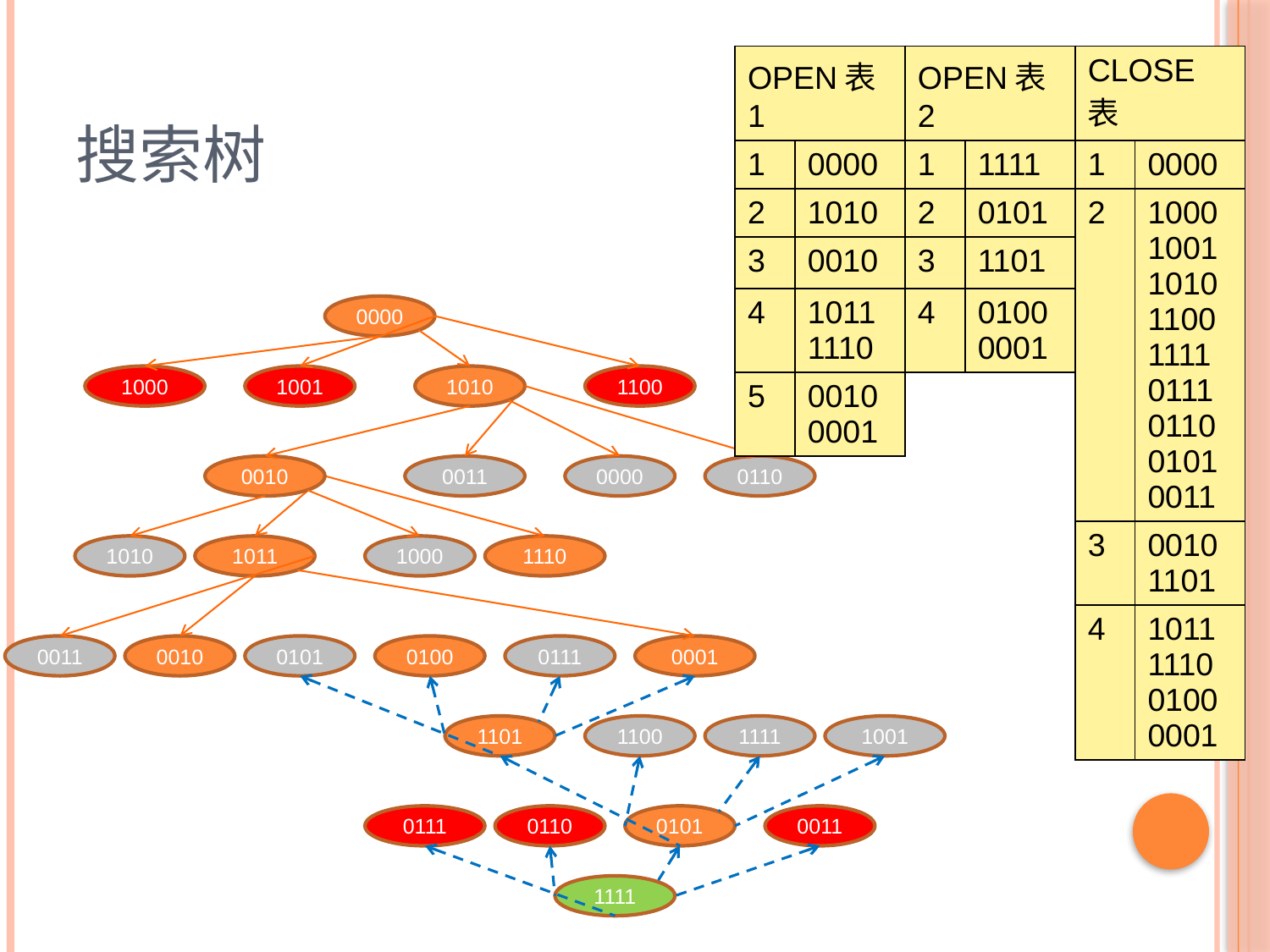

# 搜索树
| OPEN表1 |  |
| --- | --- |
| 1 | 0000 |
| 2 | 1010 |
| 3 | 0010 |
| 4 | 1011 1110 |
| 5 | 0010 0001 |
| OPEN表2 |  |
| --- | --- |
| 1 | 1111 |
| 2 | 0101 |
| 3 | 1101 |
| 4 | 0100 0001 |
| CLOSE表 |  |
| --- | --- |
| 1 | 0000 |
| 2 | 1000 1001 1010 1100 1111 0111 0110 0101 0011 |
| 3 | 0010 1101 |
| 4 | 1011 1110 0100 0001 |
0000
1000
1001
1010
1100
0010
0011
0000
0110
1010
1011
1000
1110
0011
0010
0101
0100
0111
0001
1101
1100
1111
1001
0111
0110
0101
0011
1111